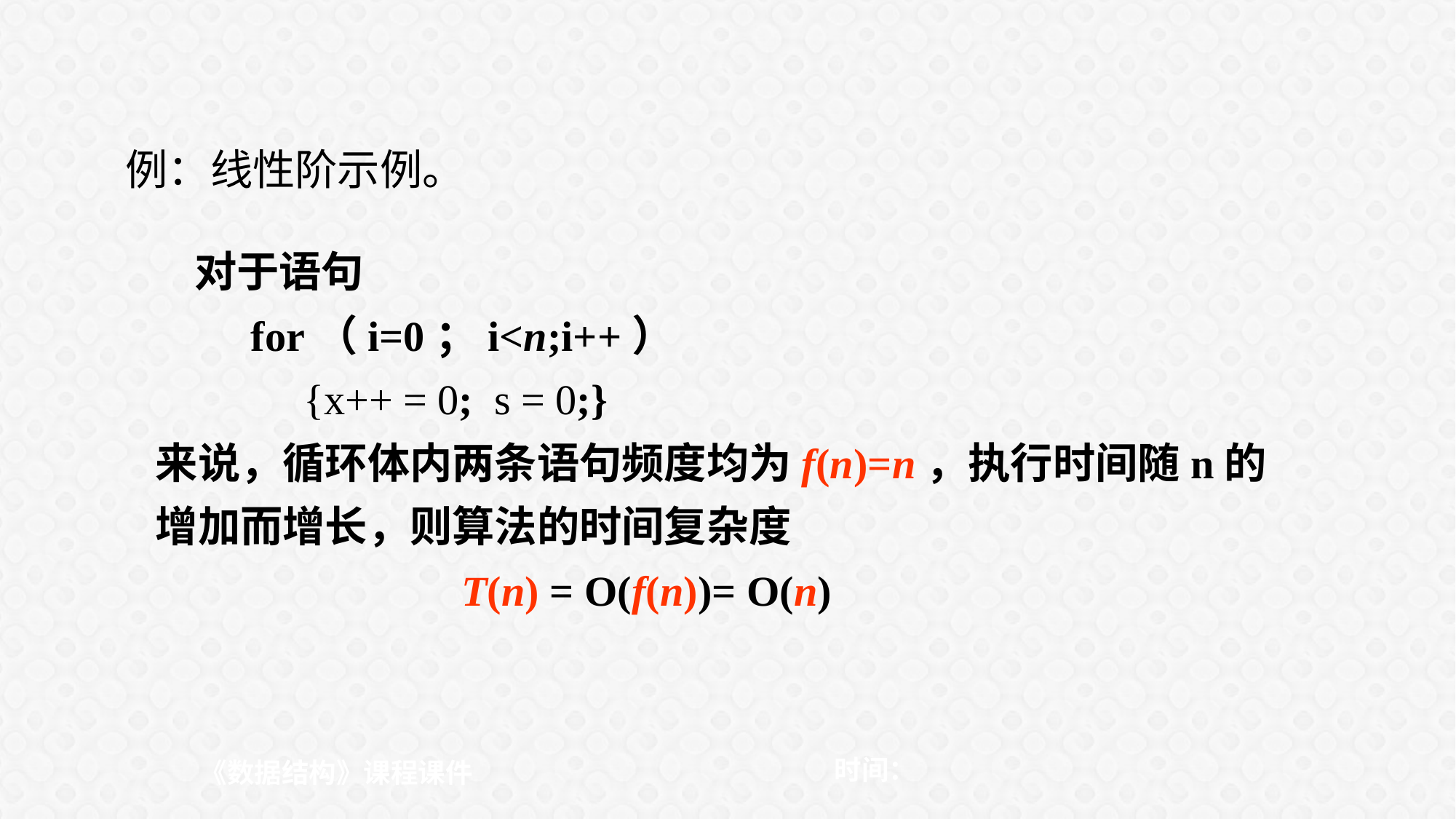

例：线性阶示例。
   对于语句
         for（i=0；i<n;i++）
              {x++ = 0;  s = 0;}
来说，循环体内两条语句频度均为f(n)=n，执行时间随n的增加而增长，则算法的时间复杂度
                             T(n) = O(f(n))= O(n)
时间：
《数据结构》课程课件